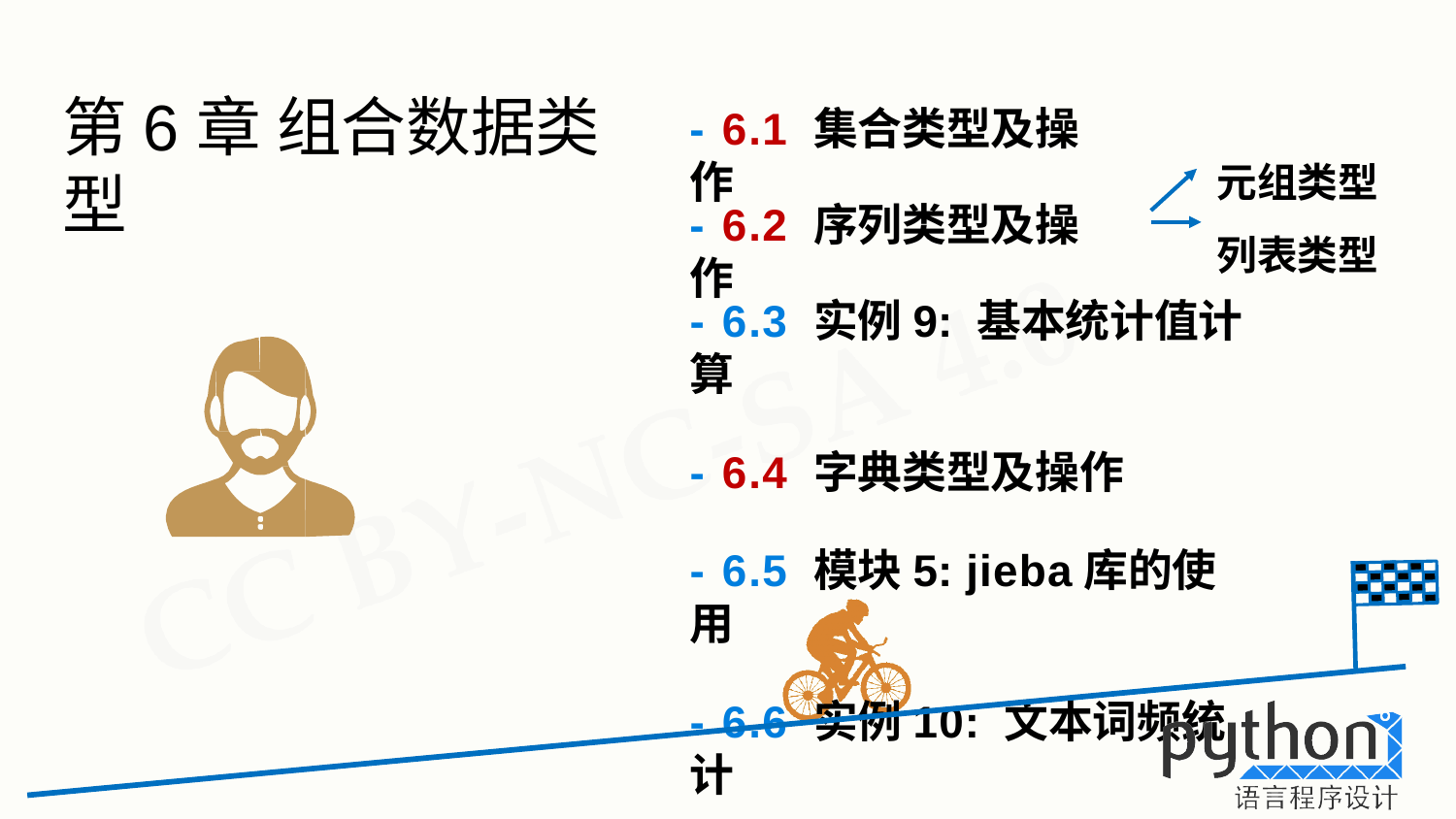

# 第6章 组合数据类型
- 6.1 集合类型及操作
元组类型 列表类型

- 6.2 序列类型及操作

- 6.3 实例9: 基本统计值计算

- 6.4 字典类型及操作

- 6.5 模块5: jieba库的使用

- 6.6 实例10: 文本词频统计